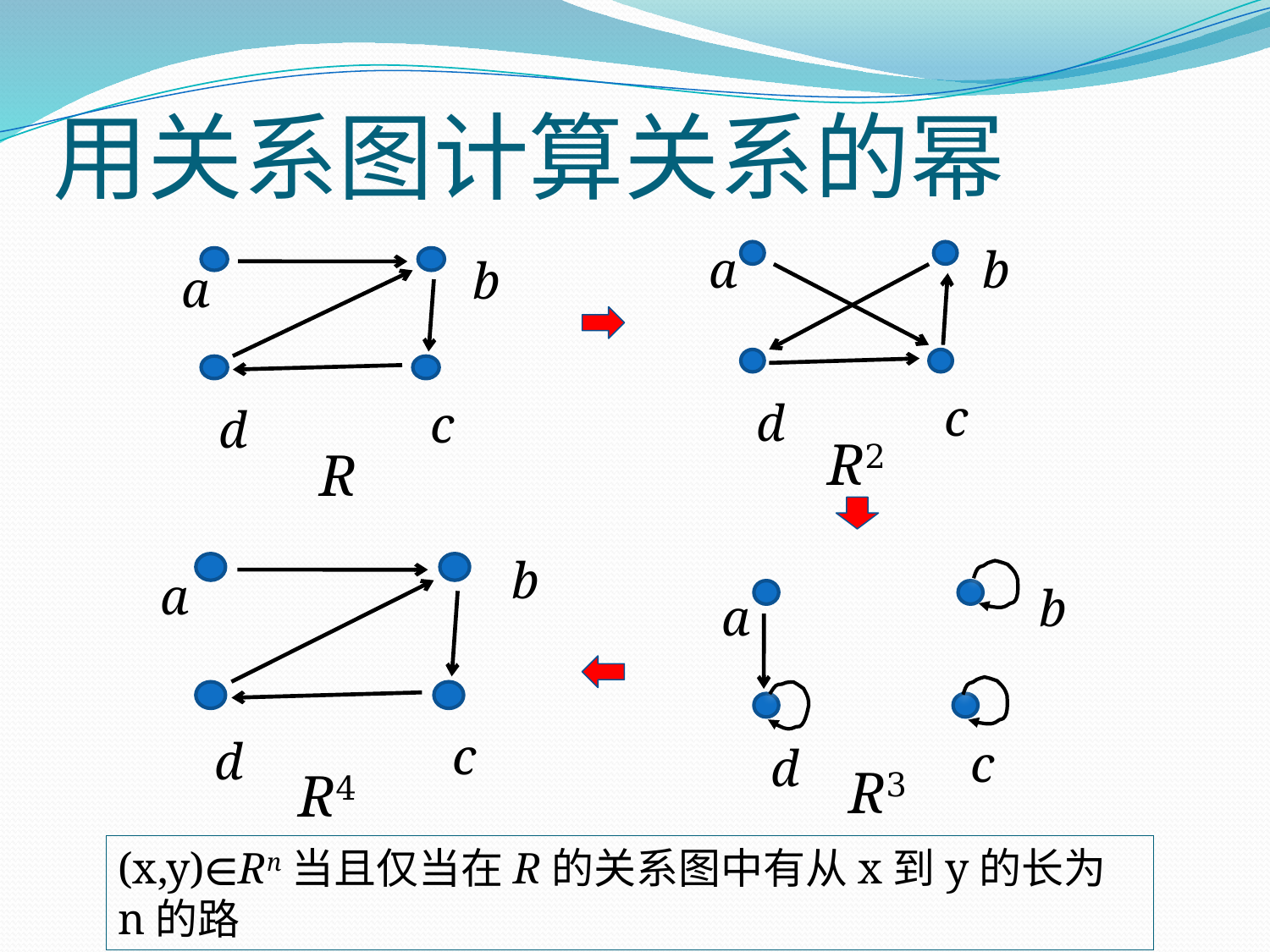

# 用关系图计算关系的幂
a
b

c
d
R2
b

a

c
d
R

b

a

c
d
R4

b
a

c
d
R3
(x,y)∈Rn当且仅当在R的关系图中有从x到y的长为n的路